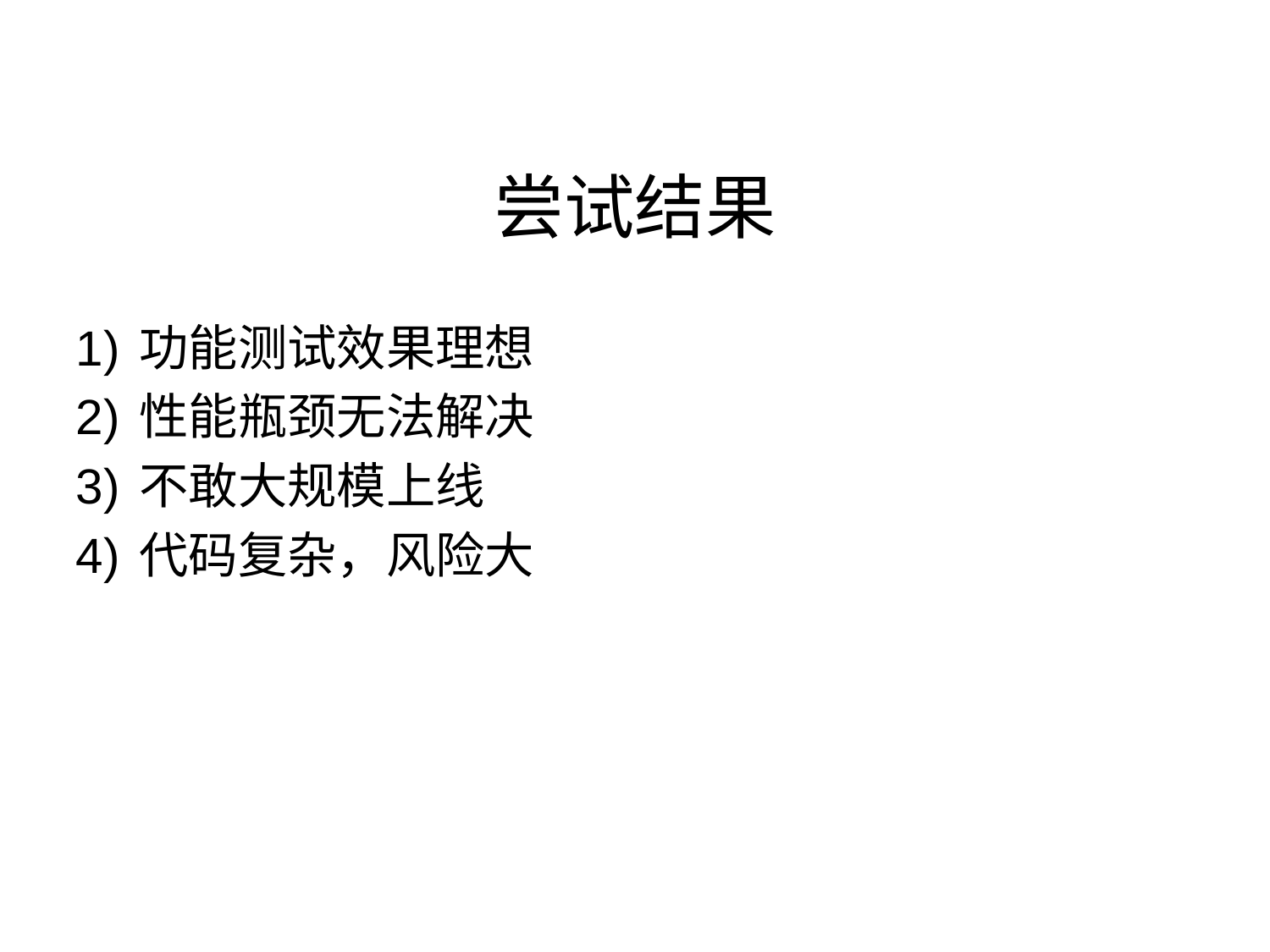

尝试结果
功能测试效果理想
性能瓶颈无法解决
不敢大规模上线
代码复杂，风险大